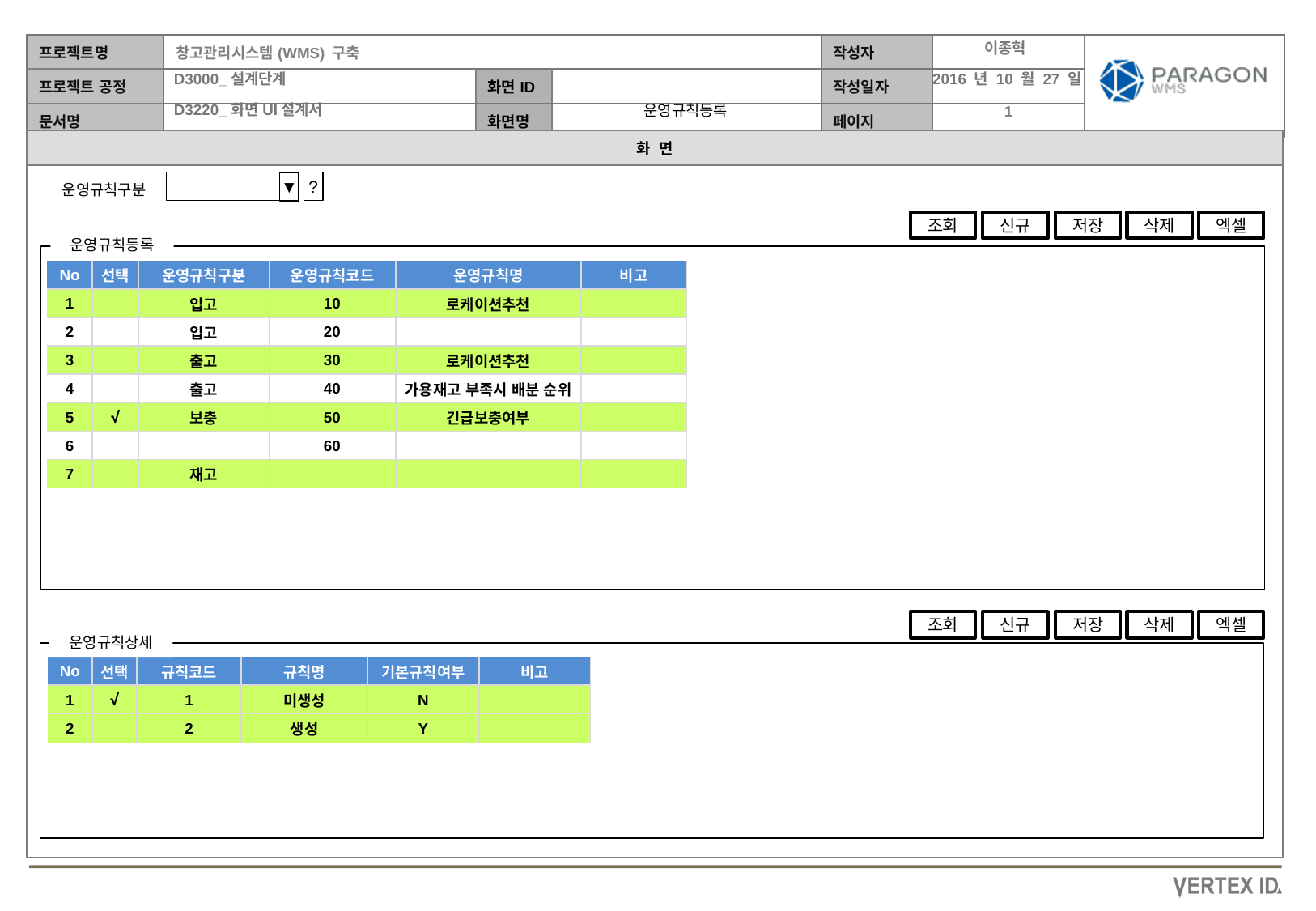

이종혁
2016 년 10 월 27 일
운영규칙등록

?
▼
운영규칙구분
조회
신규
저장
삭제
엑셀
운영규칙등록

| No | 선택 | 운영규칙구분 | 운영규칙코드 | 운영규칙명 | 비고 |
| --- | --- | --- | --- | --- | --- |
| 1 |  | 입고 | 10 | 로케이션추천 |  |
| 2 |  | 입고 | 20 |  |  |
| 3 |  | 출고 | 30 | 로케이션추천 |  |
| 4 |  | 출고 | 40 | 가용재고 부족시 배분 순위 |  |
| 5 | √ | 보충 | 50 | 긴급보충여부 |  |
| 6 |  |  | 60 |  |  |
| 7 |  | 재고 |  |  |  |
조회
신규
저장
삭제
엑셀
운영규칙상세

| No | 선택 | 규칙코드 | 규칙명 | 기본규칙여부 | 비고 |
| --- | --- | --- | --- | --- | --- |
| 1 | √ | 1 | 미생성 | N |  |
| 2 |  | 2 | 생성 | Y |  |